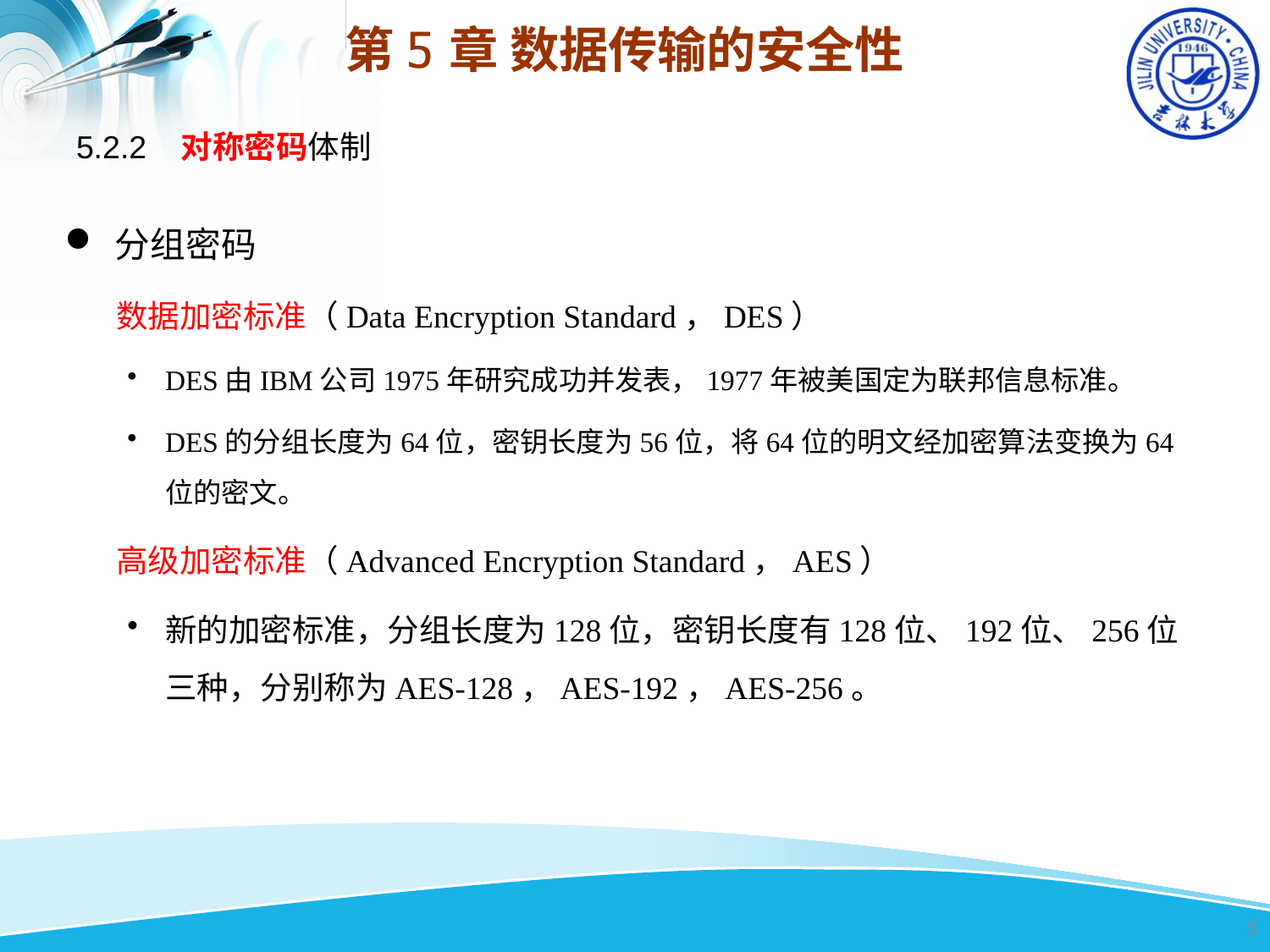

第5章 数据传输的安全性
5.2.2   对称密码体制
分组密码
数据加密标准（Data Encryption Standard，DES）
DES由IBM公司1975年研究成功并发表，1977年被美国定为联邦信息标准。
DES的分组长度为64位，密钥长度为56位，将64位的明文经加密算法变换为64位的密文。
高级加密标准（Advanced Encryption Standard，AES）
新的加密标准，分组长度为128位，密钥长度有128位、192位、256位三种，分别称为AES-128，AES-192，AES-256。
5